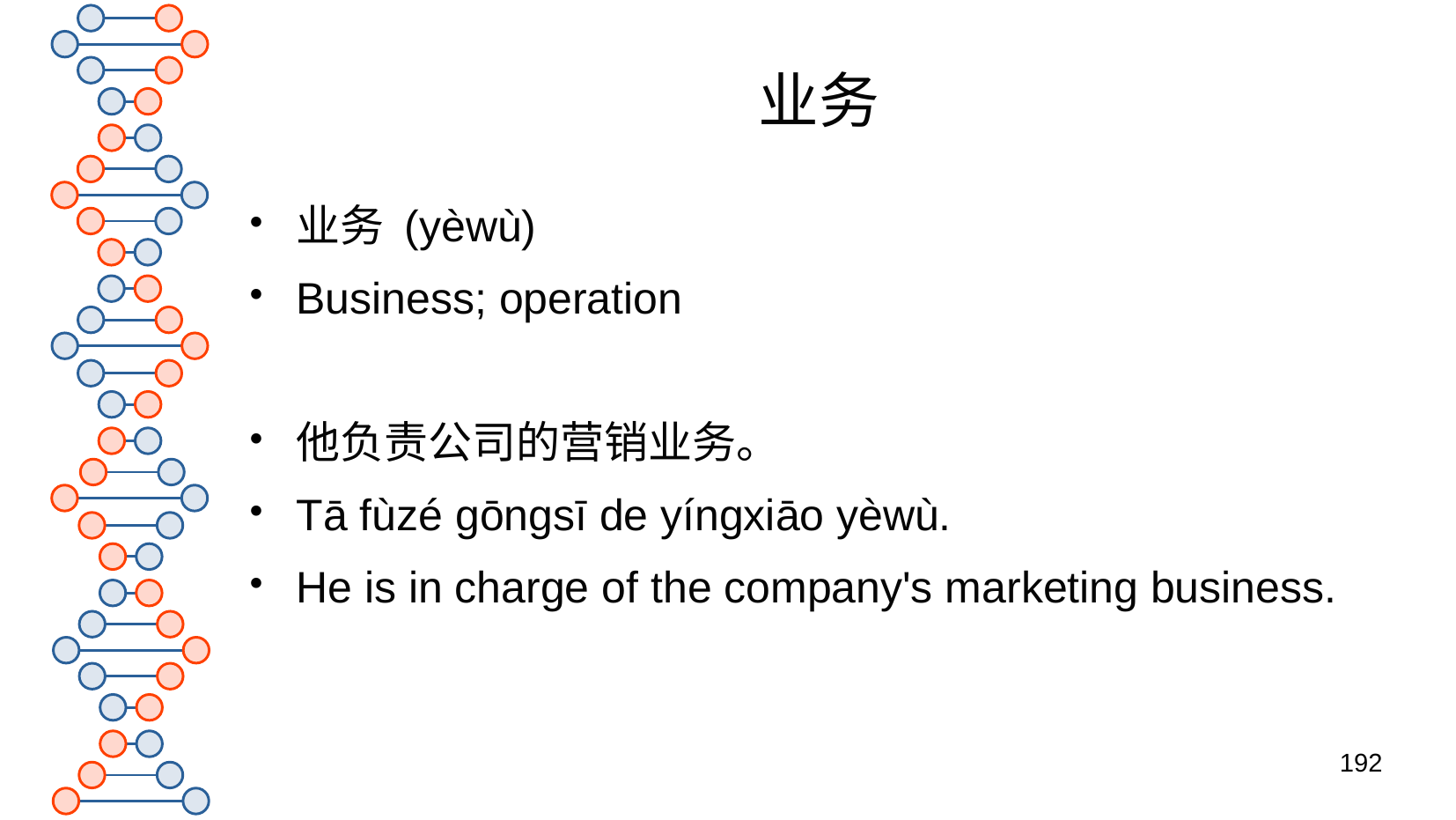

# 业务
业务 (yèwù)
Business; operation

他负责公司的营销业务。
Tā fùzé gōngsī de yíngxiāo yèwù.
He is in charge of the company's marketing business.

192